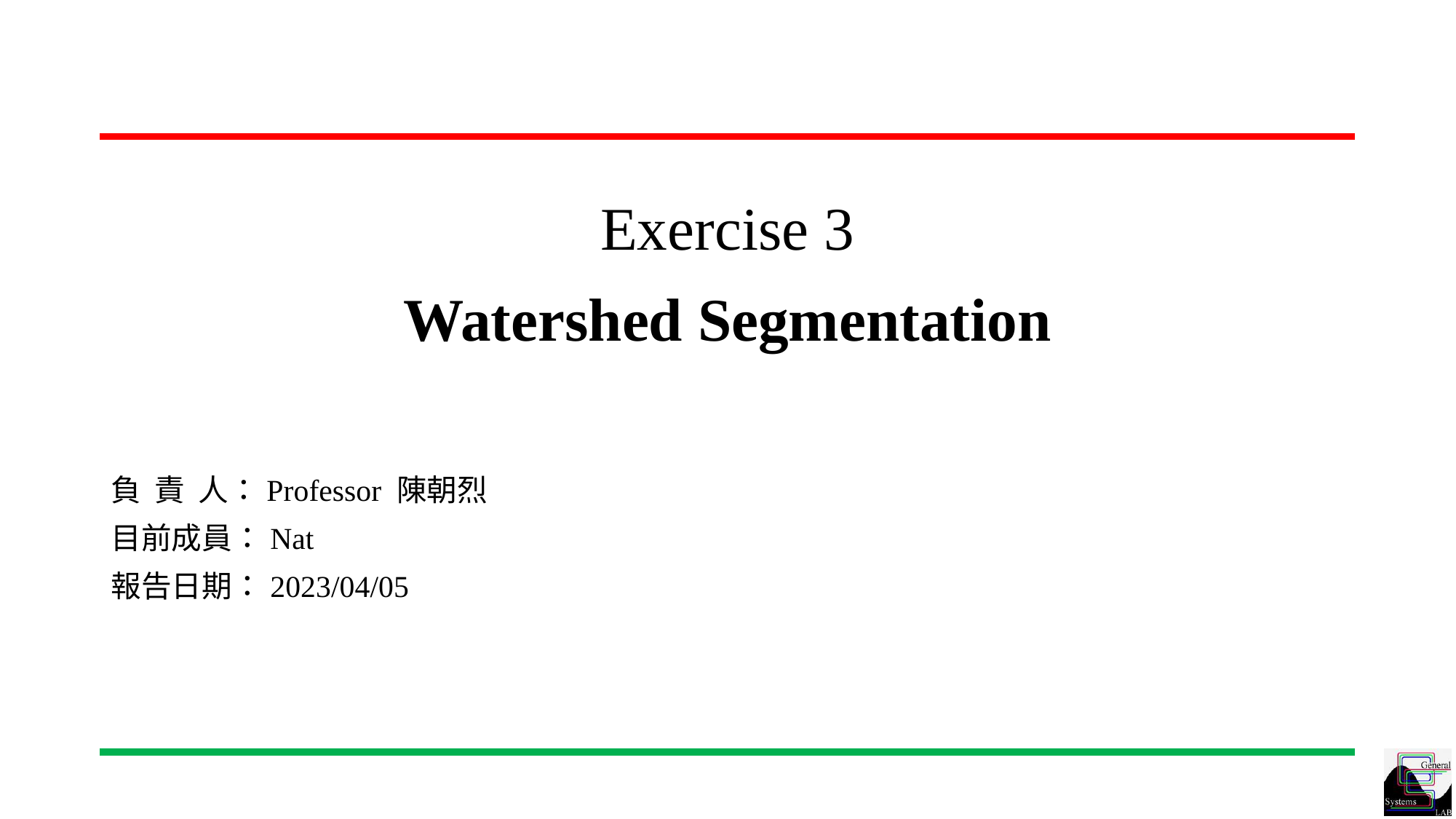

# Exercise 3 Watershed Segmentation
負  責  人：Professor 陳朝烈
目前成員：Nat
報告日期：2023/04/05